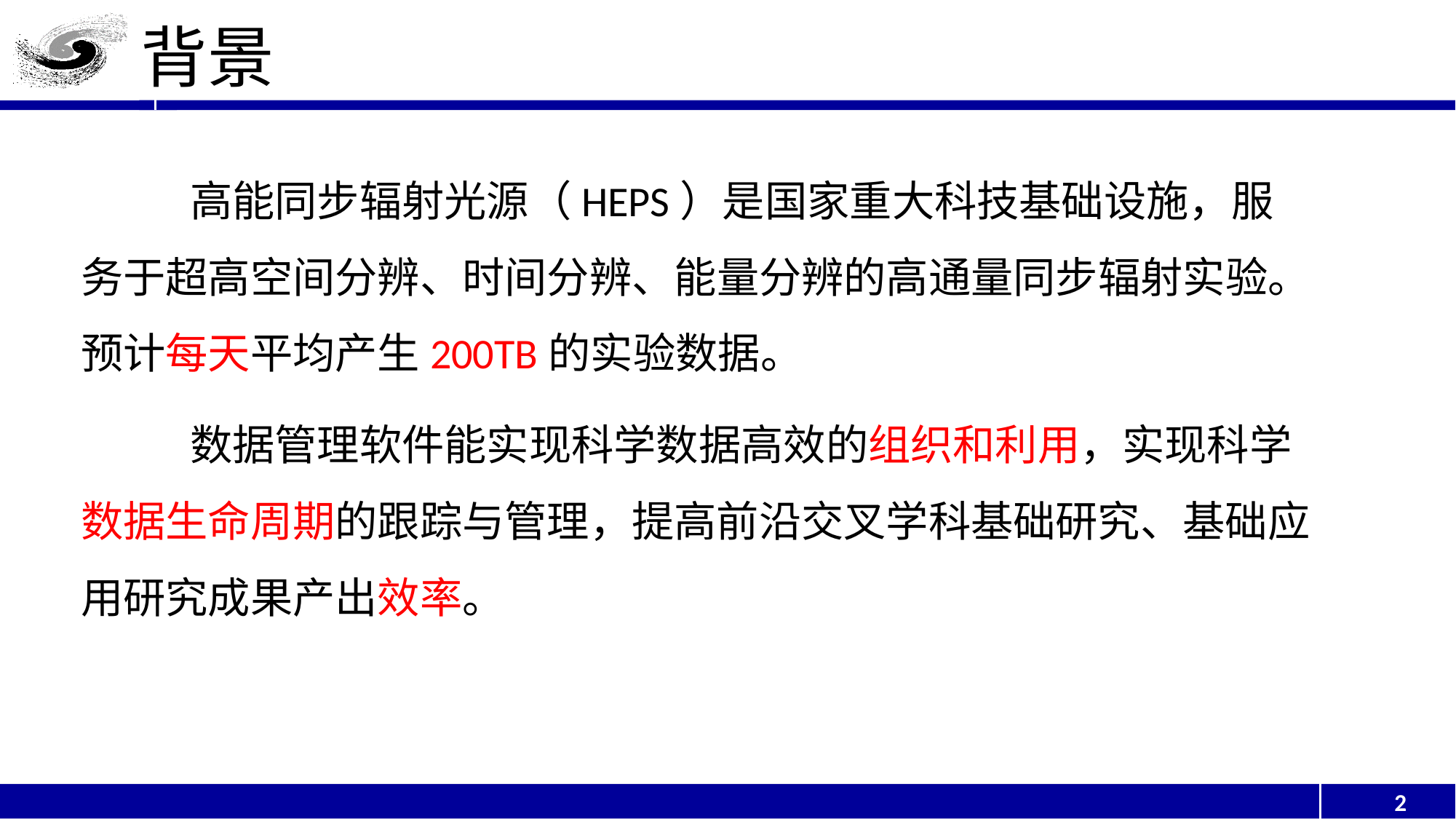

# 背景
	高能同步辐射光源（HEPS）是国家重大科技基础设施，服务于超高空间分辨、时间分辨、能量分辨的高通量同步辐射实验。预计每天平均产生200TB的实验数据。
	数据管理软件能实现科学数据高效的组织和利用，实现科学数据生命周期的跟踪与管理，提高前沿交叉学科基础研究、基础应用研究成果产出效率。